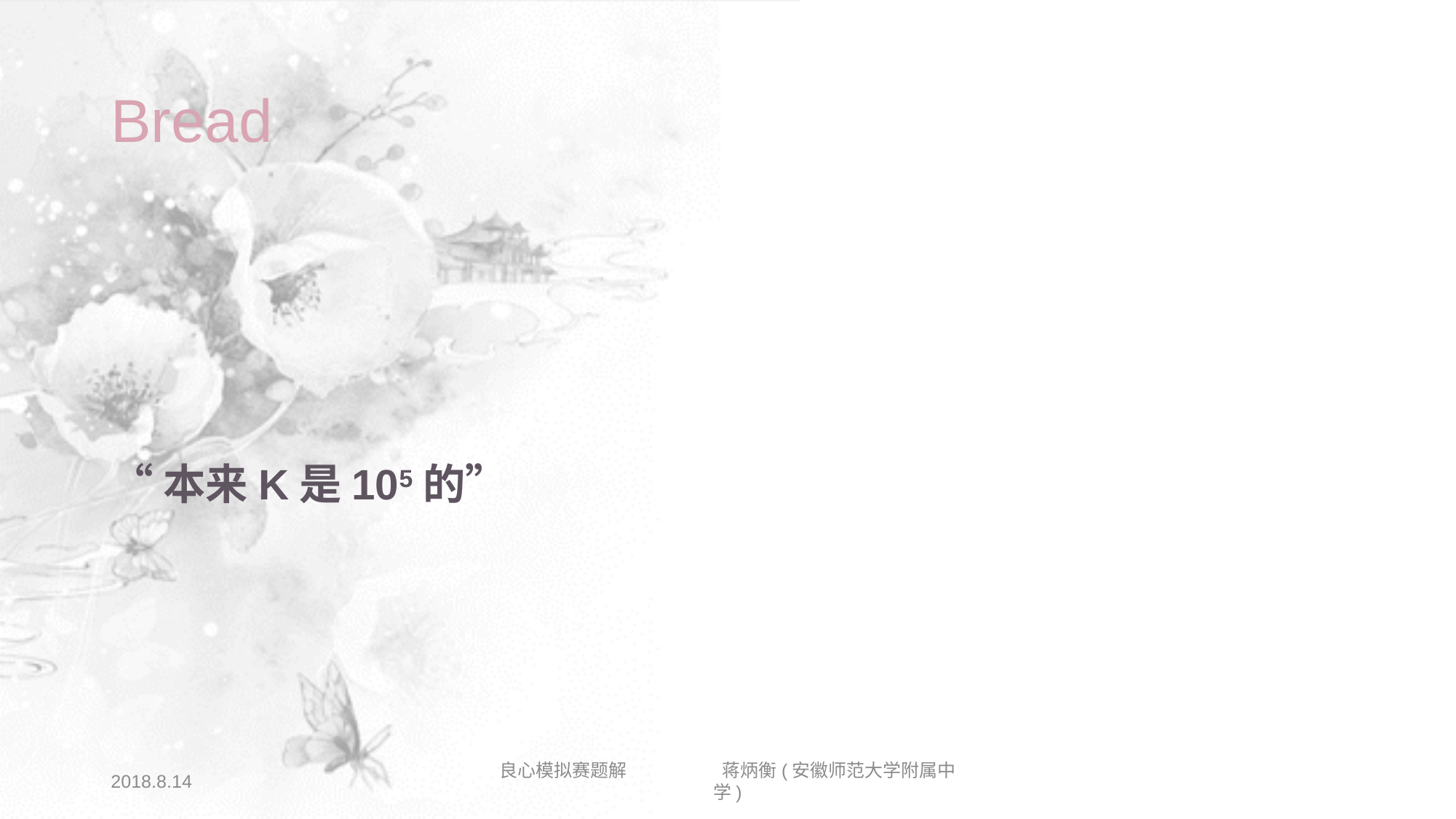

# Bread
“本来K是105的”
2018.8.14
良心模拟赛题解                 蒋炳衡(安徽师范大学附属中学)
11